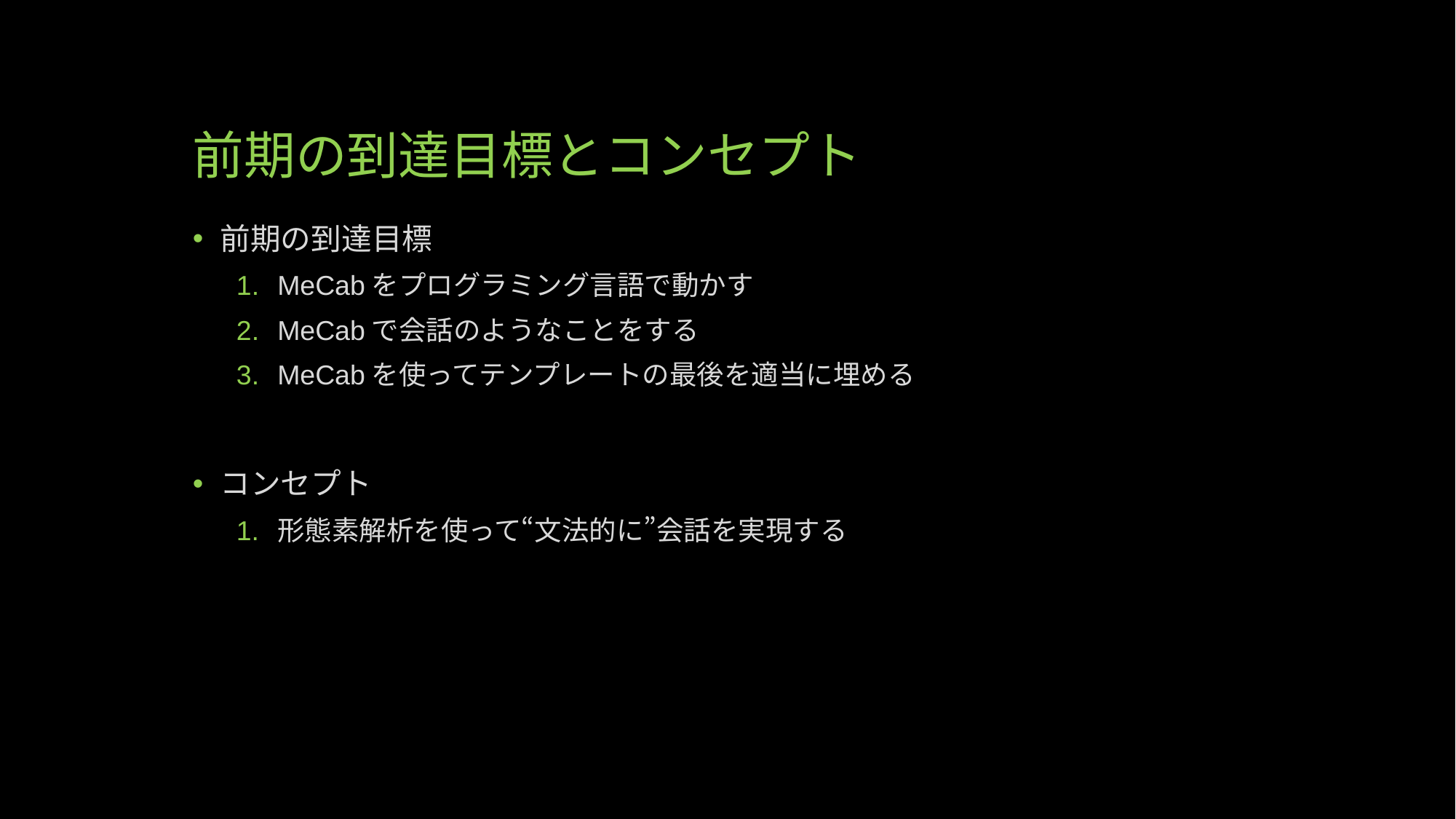

# 前期の到達目標とコンセプト
前期の到達目標
MeCabをプログラミング言語で動かす
MeCabで会話のようなことをする
MeCabを使ってテンプレートの最後を適当に埋める

コンセプト
形態素解析を使って“文法的に”会話を実現する